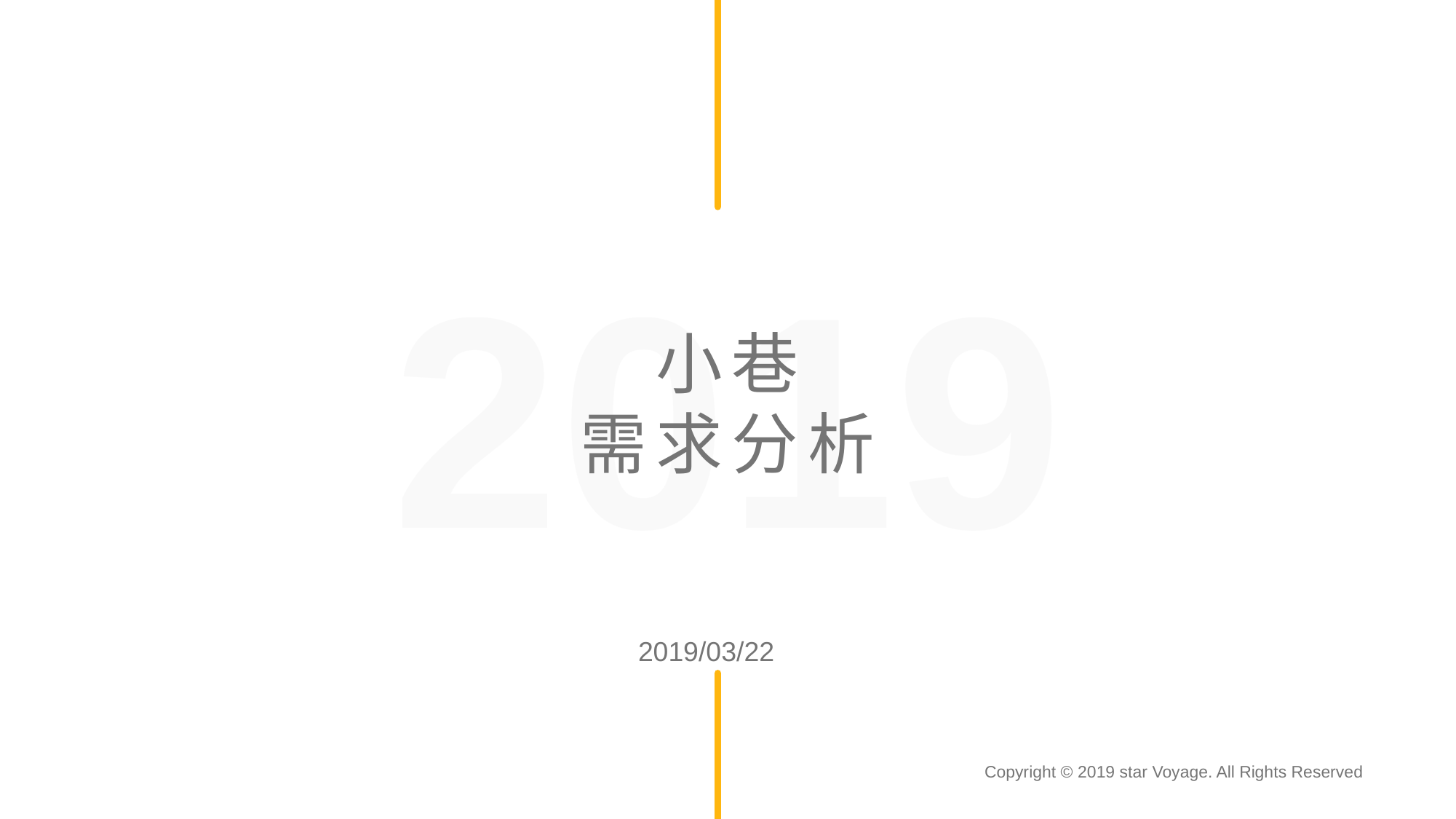

2019
小巷
需求分析
2019/03/22
Copyright © 2019 star Voyage. All Rights Reserved